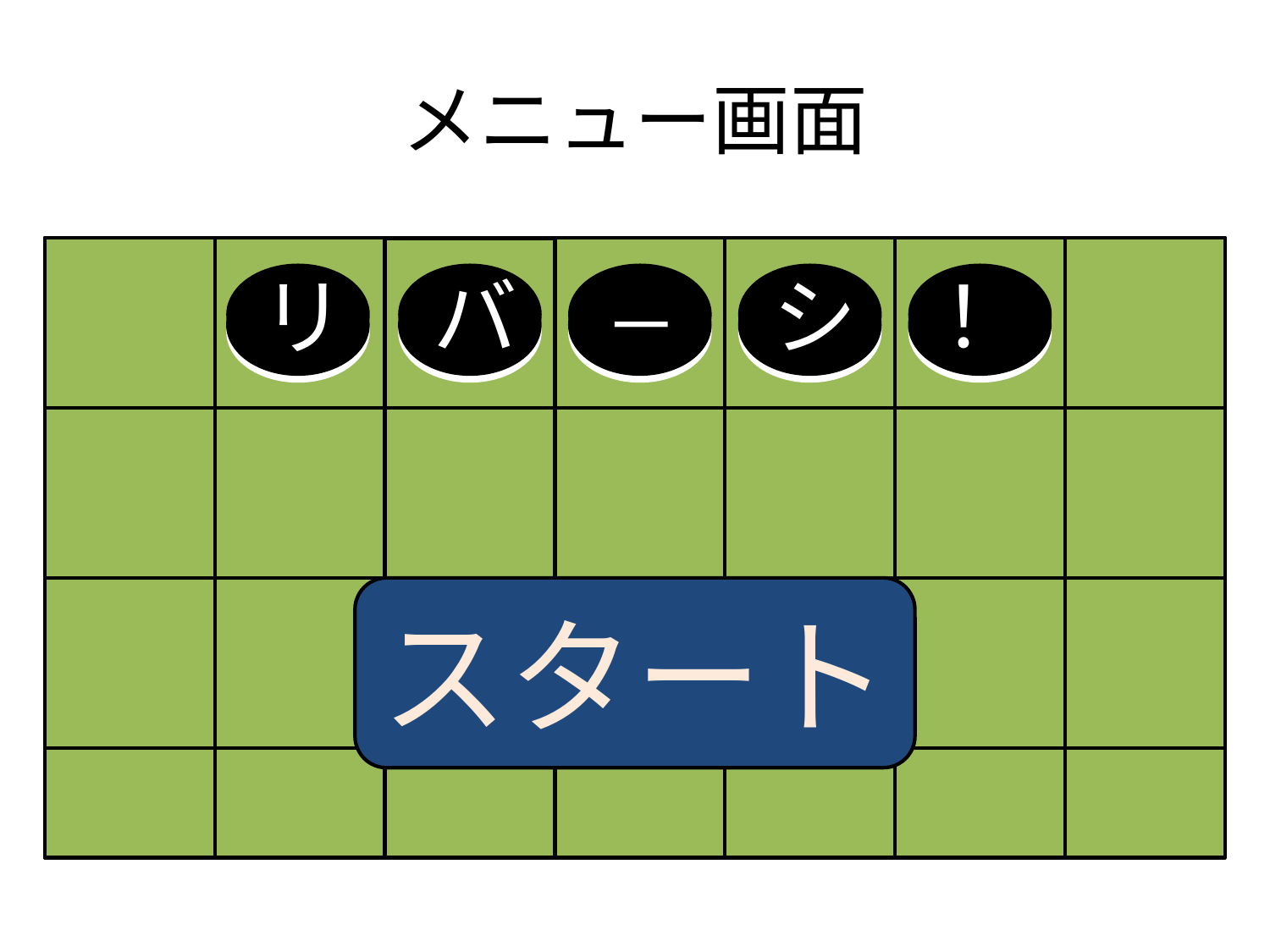

# メニュー画面

リ
バ
―
シ
！

スタート